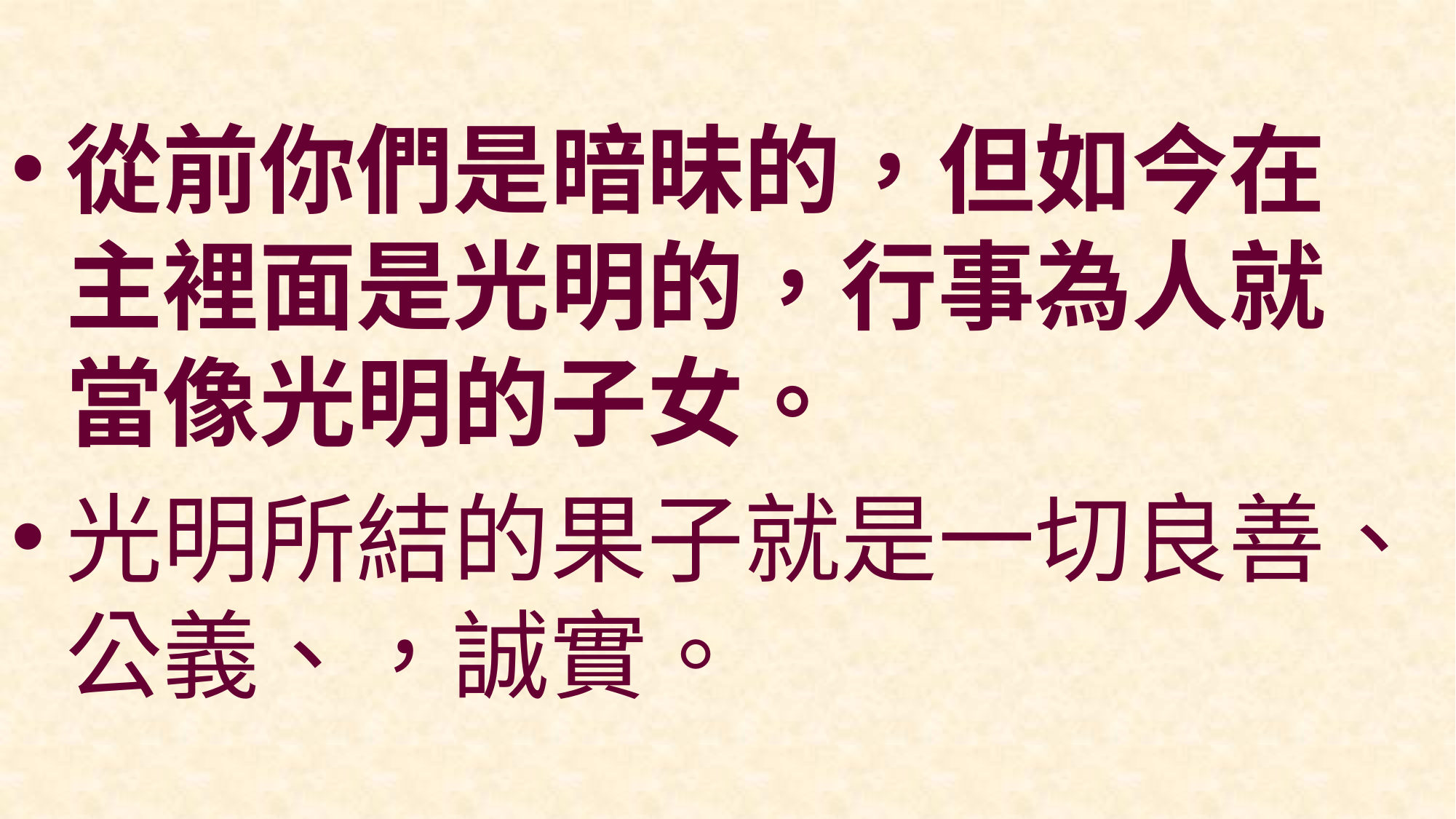

從前你們是暗昧的，但如今在主裡面是光明的，行事為人就當像光明的子女。
光明所結的果子就是一切良善、公義、，誠實。